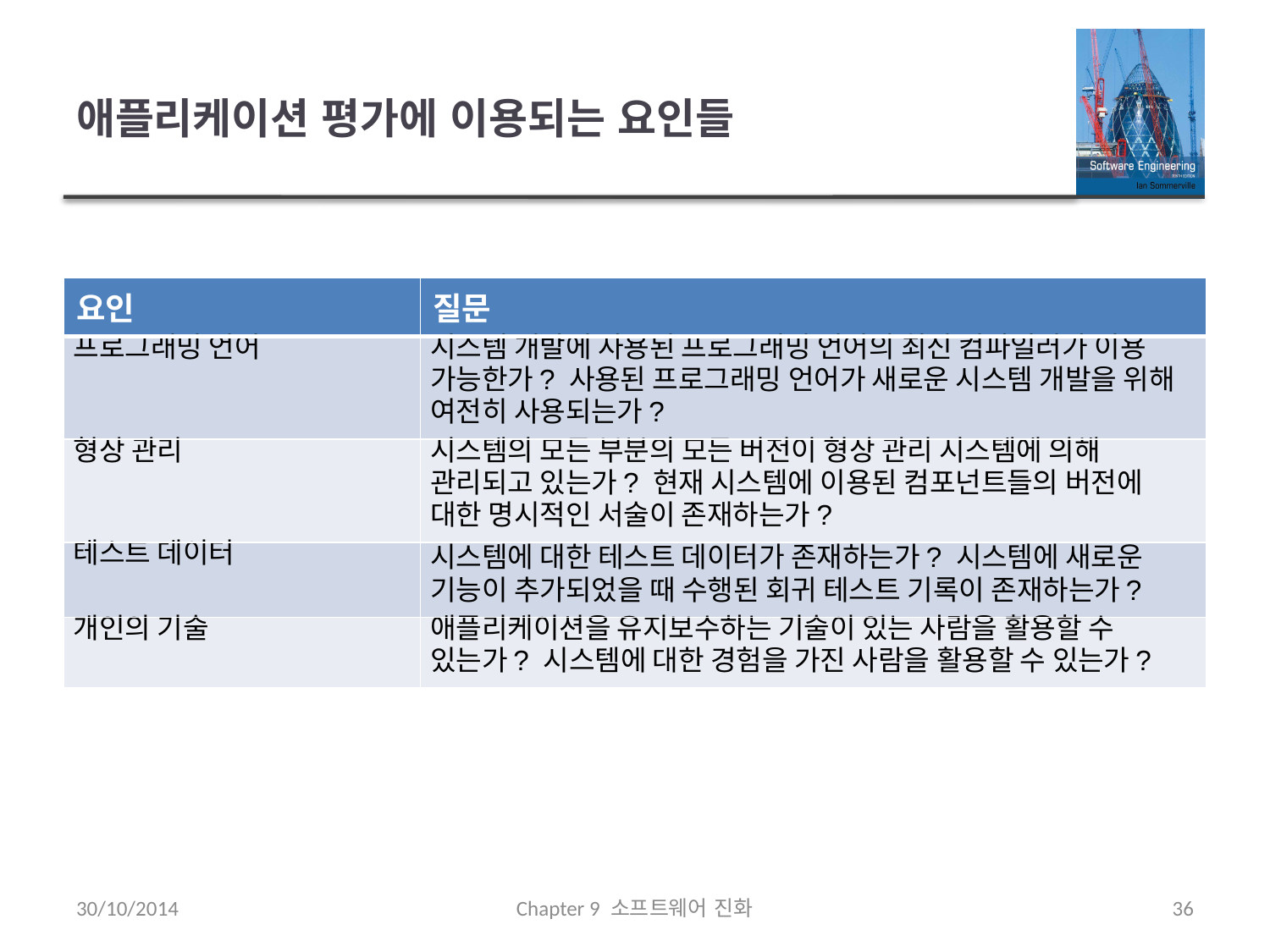

# 애플리케이션 평가에 이용되는 요인들
| 요인 | 질문 |
| --- | --- |
| 프로그래밍 언어 | 시스템 개발에 사용된 프로그래밍 언어의 최신 컴파일러가 이용 가능한가? 사용된 프로그래밍 언어가 새로운 시스템 개발을 위해 여전히 사용되는가? |
| 형상 관리 | 시스템의 모든 부분의 모든 버전이 형상 관리 시스템에 의해 관리되고 있는가? 현재 시스템에 이용된 컴포넌트들의 버전에 대한 명시적인 서술이 존재하는가? |
| 테스트 데이터 | 시스템에 대한 테스트 데이터가 존재하는가? 시스템에 새로운 기능이 추가되었을 때 수행된 회귀 테스트 기록이 존재하는가? |
| 개인의 기술 | 애플리케이션을 유지보수하는 기술이 있는 사람을 활용할 수 있는가? 시스템에 대한 경험을 가진 사람을 활용할 수 있는가? |
30/10/2014
Chapter 9 소프트웨어 진화
36